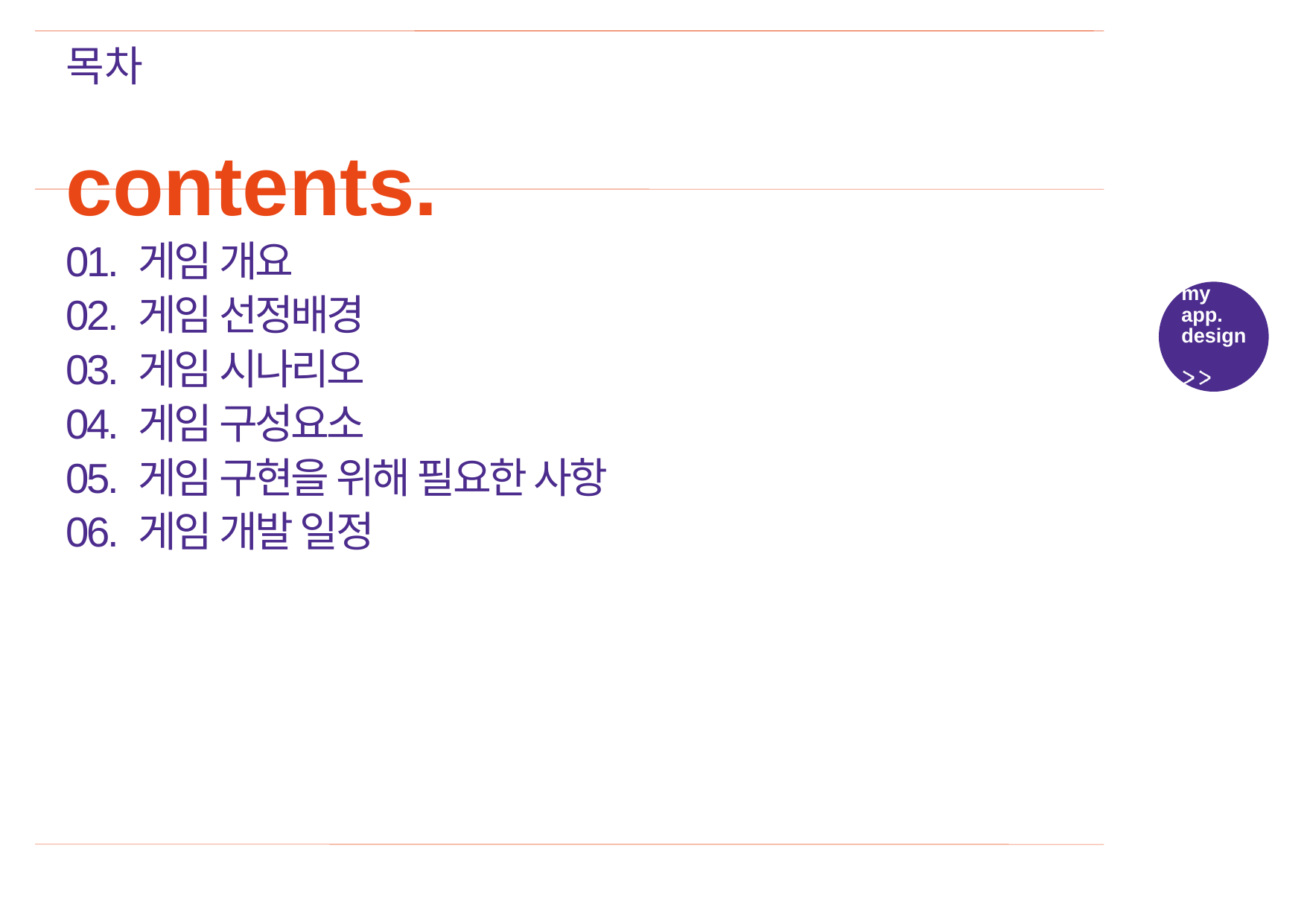

목차
contents.
01. 게임 개요
02. 게임 선정배경
03. 게임 시나리오
04. 게임 구성요소
05. 게임 구현을 위해 필요한 사항
06. 게임 개발 일정
my
app.
design